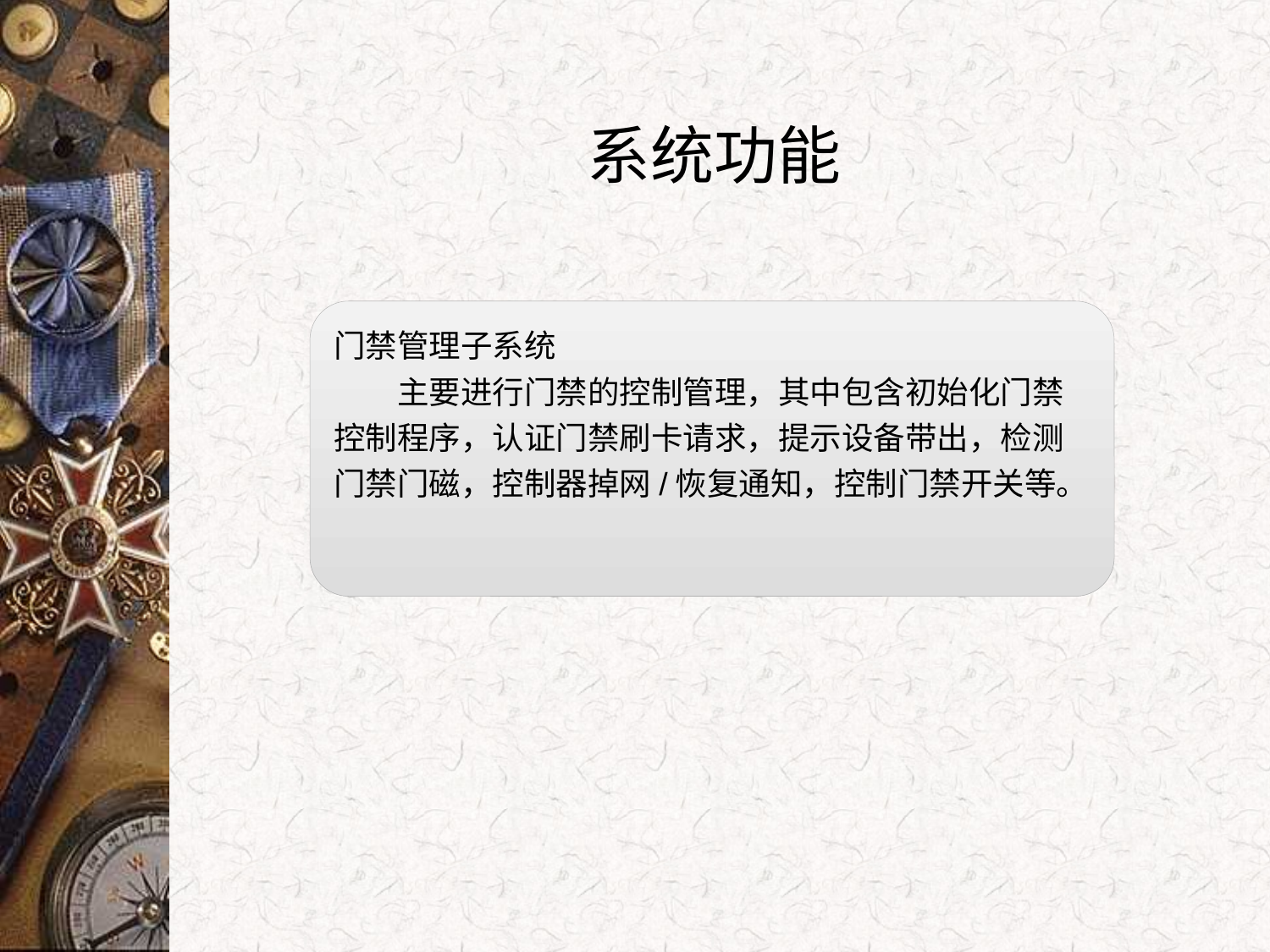

# 系统功能
门禁管理子系统
主要进行门禁的控制管理，其中包含初始化门禁控制程序，认证门禁刷卡请求，提示设备带出，检测门禁门磁，控制器掉网/恢复通知，控制门禁开关等。